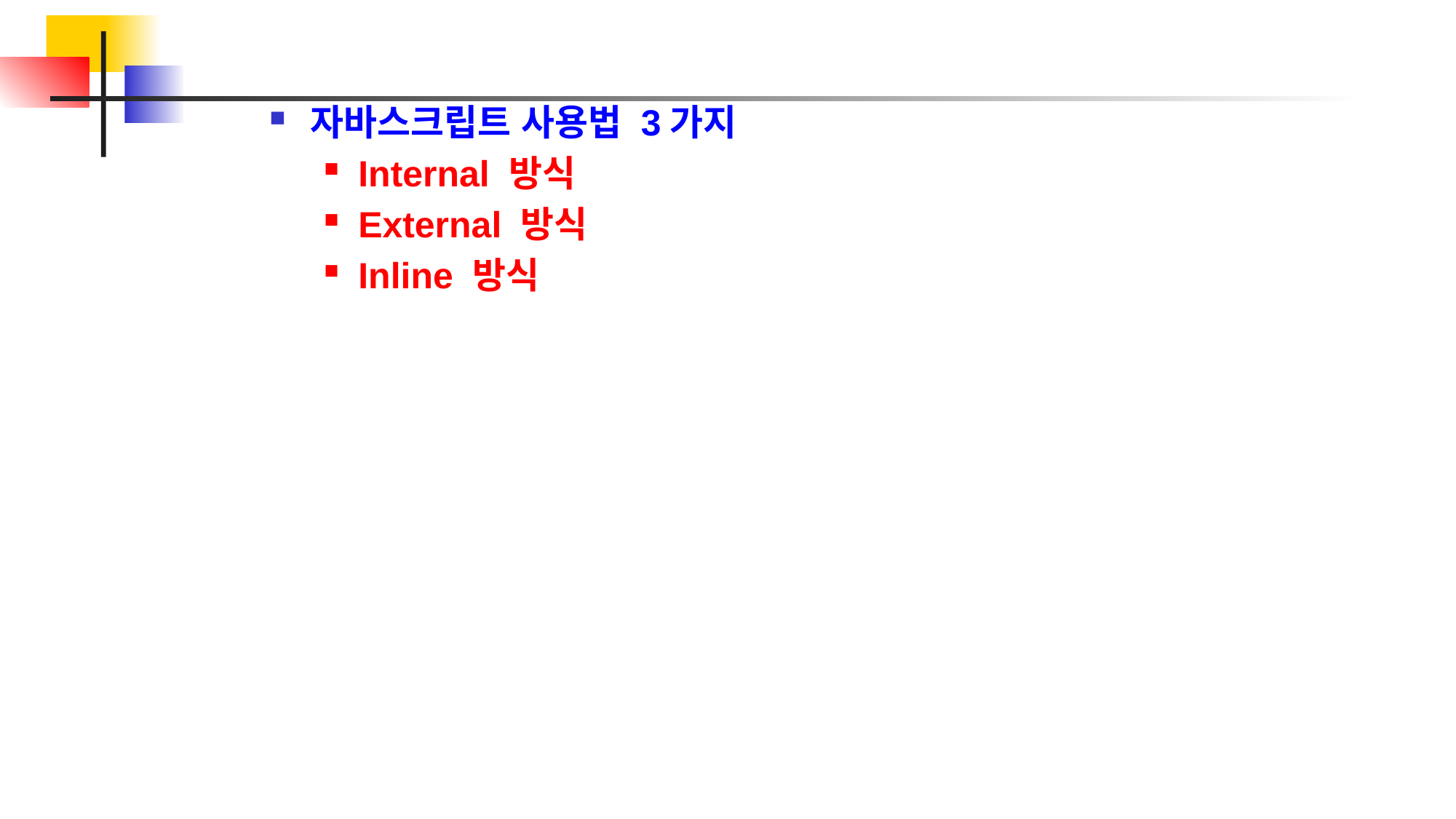

자바스크립트 사용법 3가지
Internal 방식
External 방식
Inline 방식